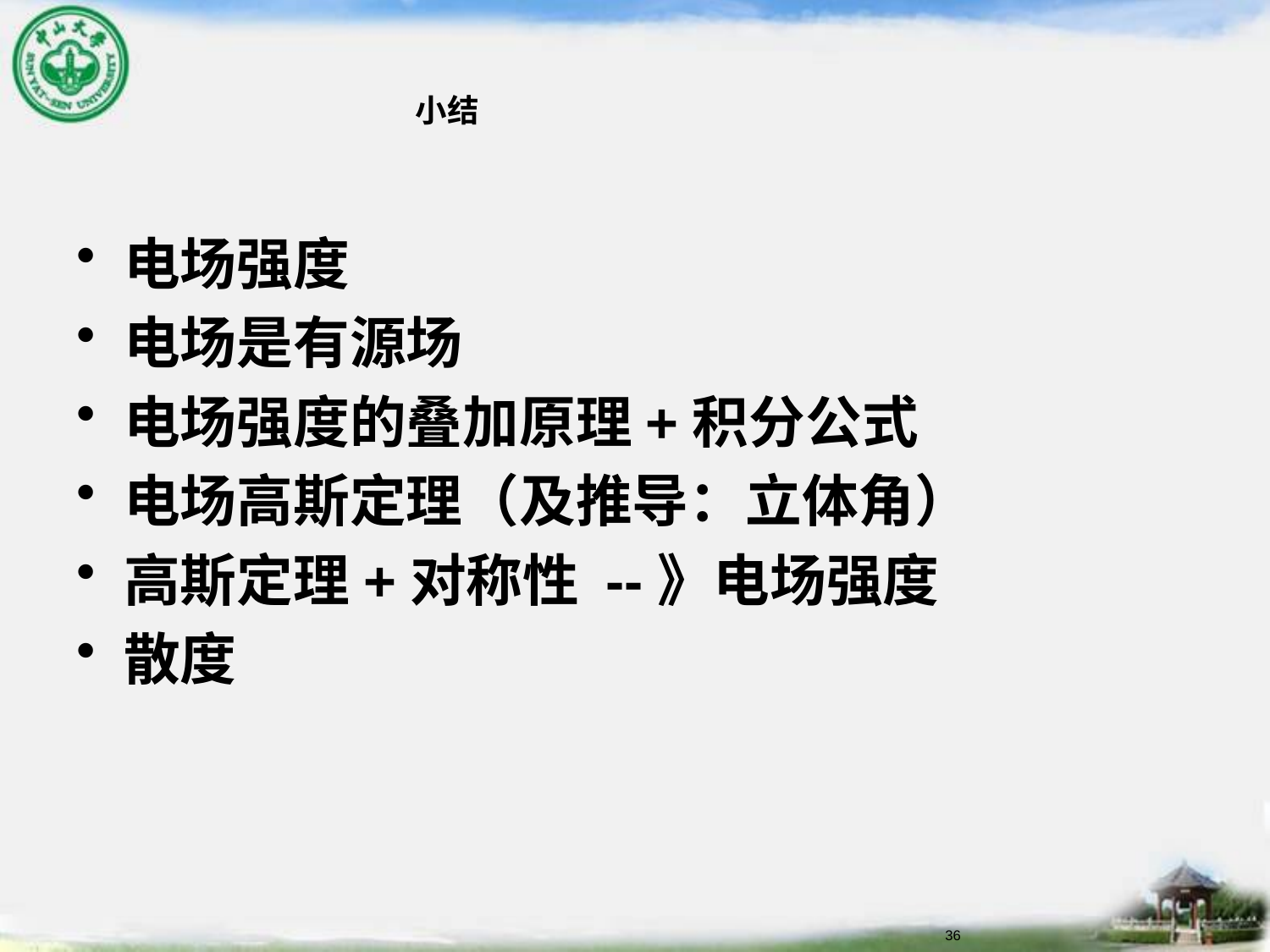

小结
电场强度
电场是有源场
电场强度的叠加原理+积分公式
电场高斯定理（及推导：立体角）
高斯定理+对称性 --》电场强度
散度
36